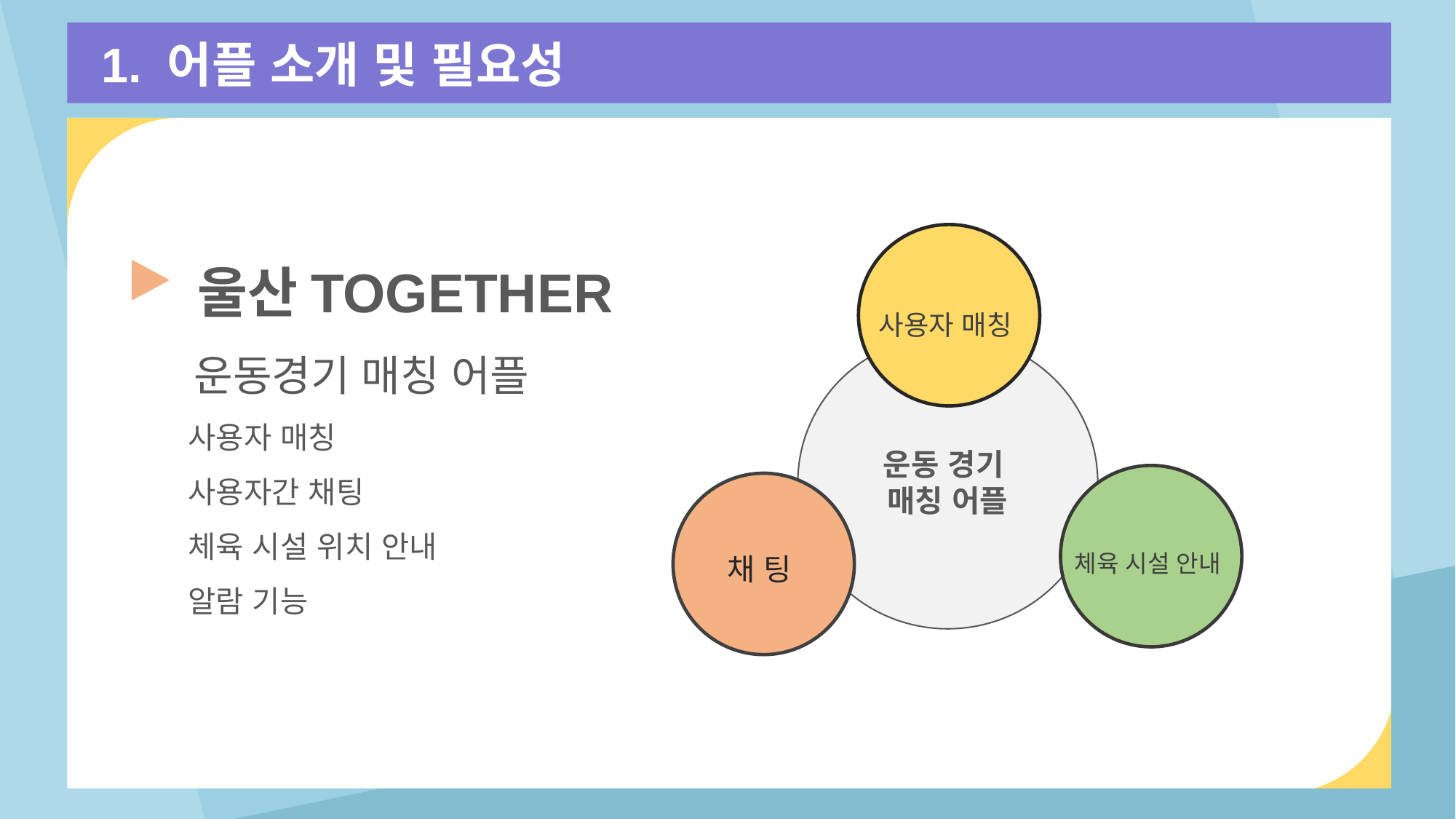

1. 어플 소개 및 필요성

 울산TOGETHER
 운동경기 매칭 어플
 사용자 매칭
 사용자간 채팅
 체육 시설 위치 안내
 알람 기능

사용자 매칭

운동 경기
매칭 어플

체육 시설 안내

채 팅